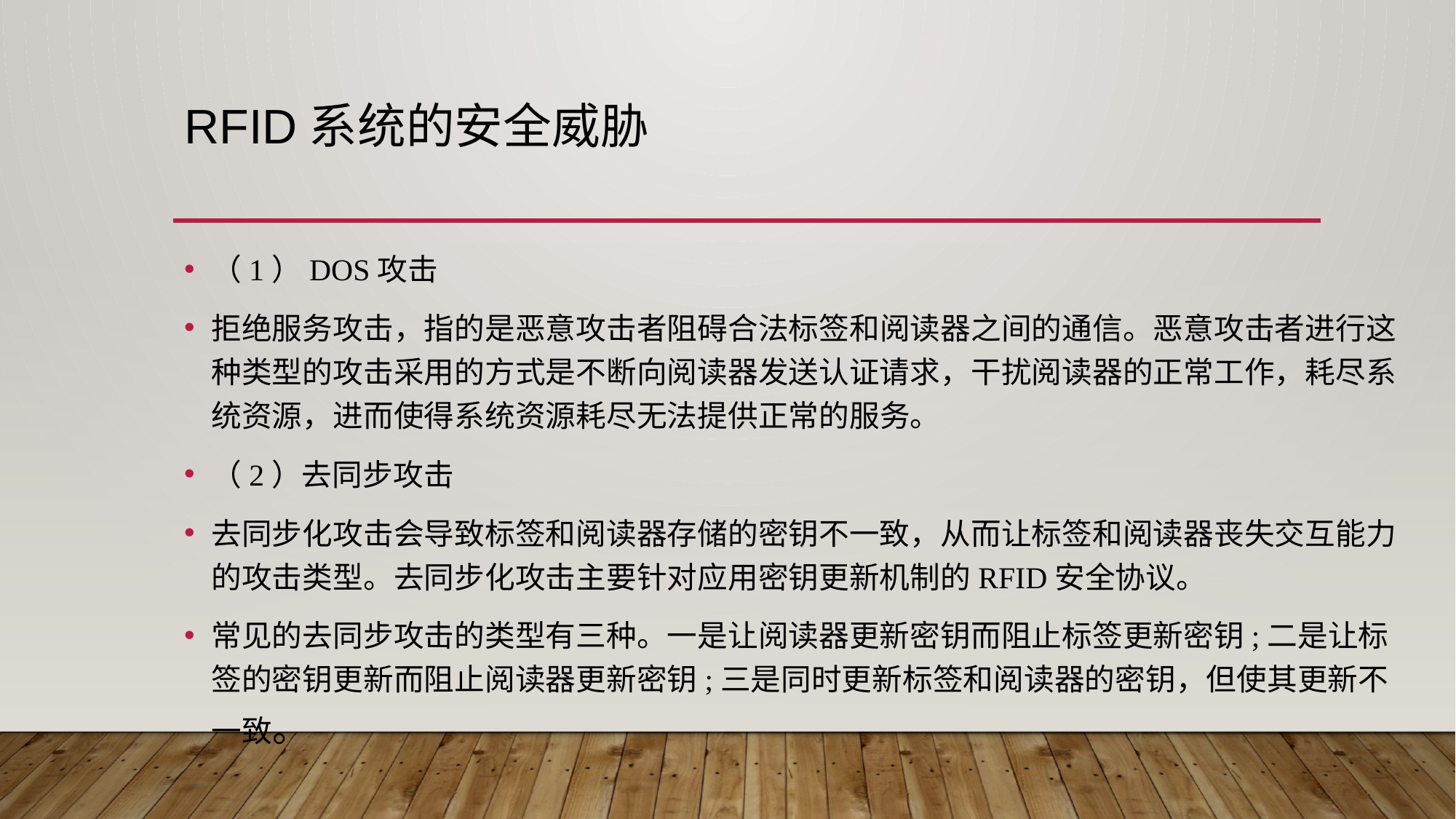

# RFID系统的安全威胁
（1）DOS攻击
拒绝服务攻击，指的是恶意攻击者阻碍合法标签和阅读器之间的通信。恶意攻击者进行这种类型的攻击采用的方式是不断向阅读器发送认证请求，干扰阅读器的正常工作，耗尽系统资源，进而使得系统资源耗尽无法提供正常的服务。
（2）去同步攻击
去同步化攻击会导致标签和阅读器存储的密钥不一致，从而让标签和阅读器丧失交互能力的攻击类型。去同步化攻击主要针对应用密钥更新机制的RFID安全协议。
常见的去同步攻击的类型有三种。一是让阅读器更新密钥而阻止标签更新密钥;二是让标签的密钥更新而阻止阅读器更新密钥;三是同时更新标签和阅读器的密钥，但使其更新不一致。